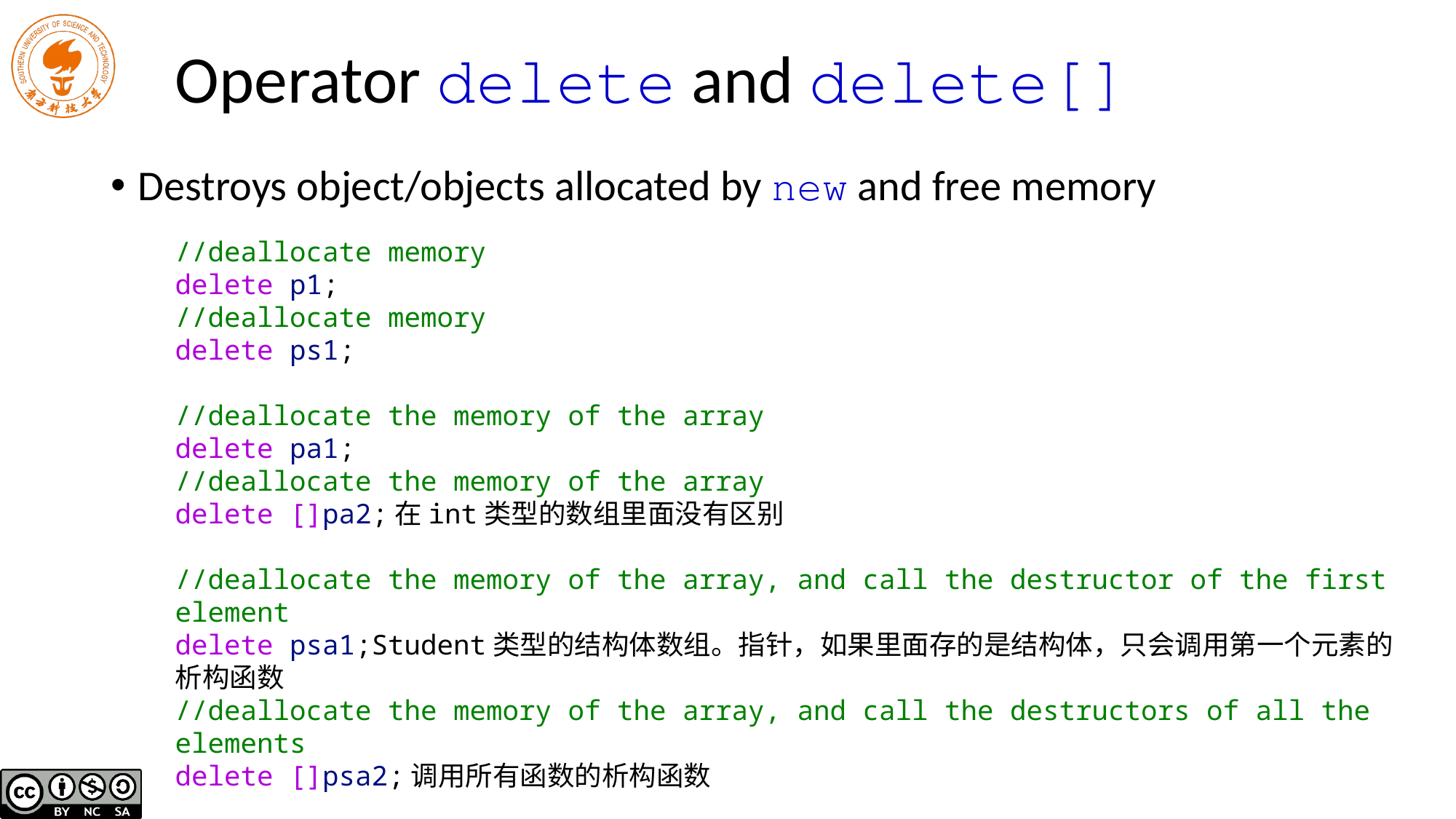

# Operator delete and delete[]
Destroys object/objects allocated by new and free memory
//deallocate memory
delete p1;
//deallocate memory
delete ps1;
//deallocate the memory of the array
delete pa1;
//deallocate the memory of the array
delete []pa2;在int类型的数组里面没有区别
//deallocate the memory of the array, and call the destructor of the first element
delete psa1;Student类型的结构体数组。指针，如果里面存的是结构体，只会调用第一个元素的析构函数
//deallocate the memory of the array, and call the destructors of all the elements
delete []psa2;调用所有函数的析构函数